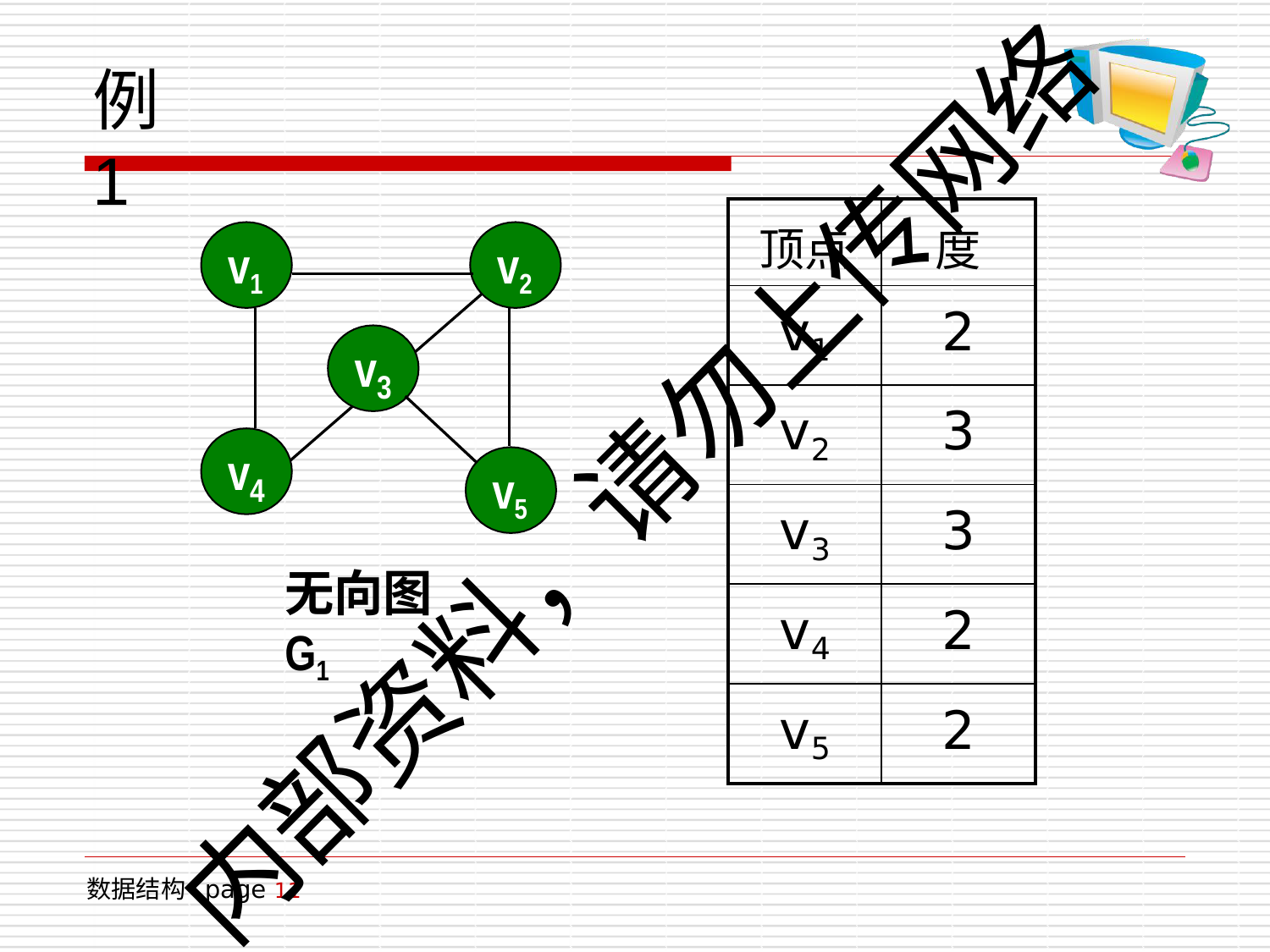

# 例1

| 顶点 | 度 |
| --- | --- |
| v1 | 2 |
| v2 | 3 |
| v3 | 3 |
| v4 | 2 |
| v5 | 2 |

v1
v2

v
3

内部资料，请勿上传网络
v

v5
4
无向图G1

数据结构 page 11